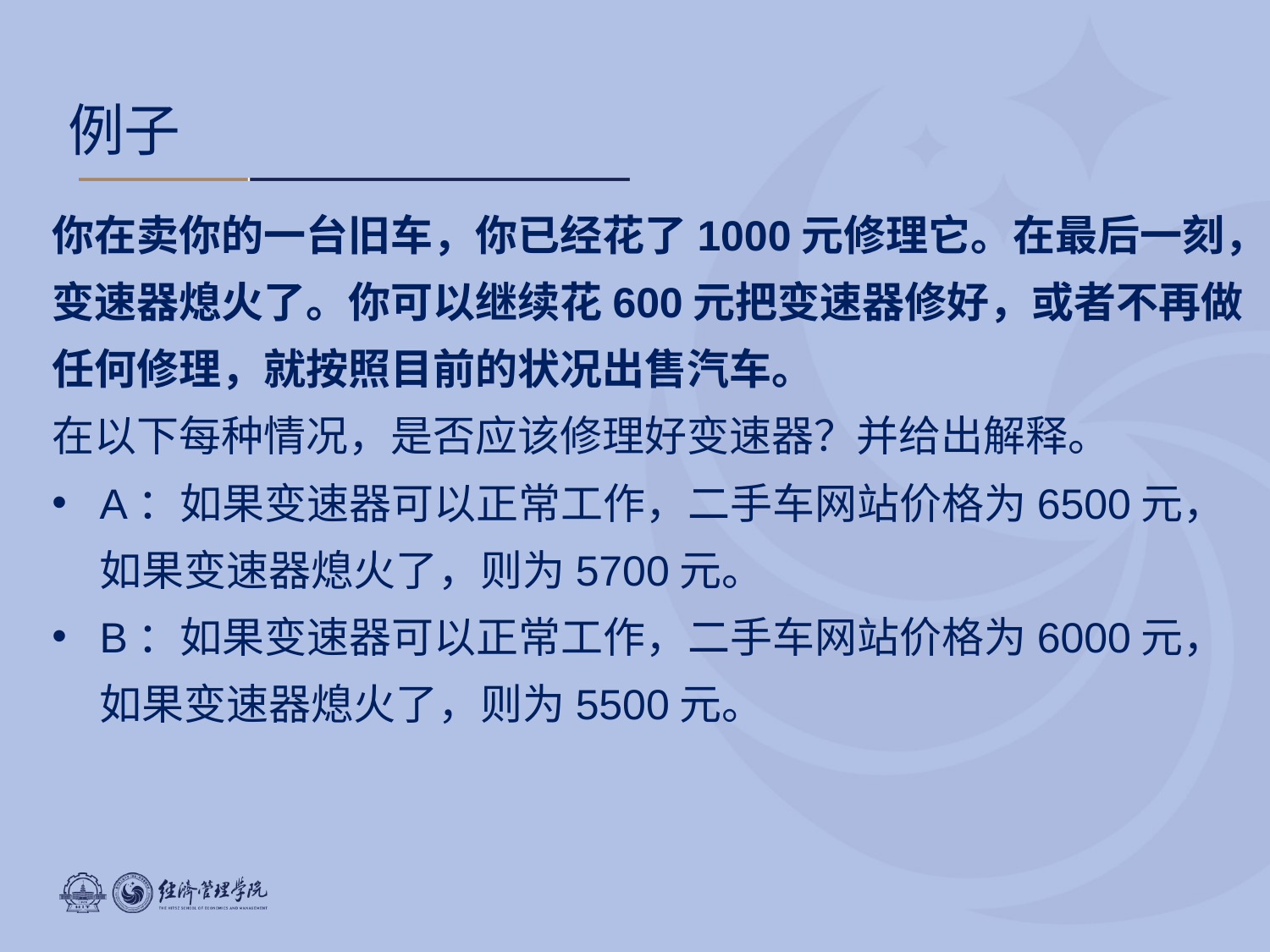

# 例子
你在卖你的一台旧车，你已经花了1000元修理它。在最后一刻，变速器熄火了。你可以继续花600元把变速器修好，或者不再做任何修理，就按照目前的状况出售汽车。
在以下每种情况，是否应该修理好变速器？并给出解释。
A：如果变速器可以正常工作，二手车网站价格为6500元，如果变速器熄火了，则为5700元。
B：如果变速器可以正常工作，二手车网站价格为6000元，如果变速器熄火了，则为5500元。